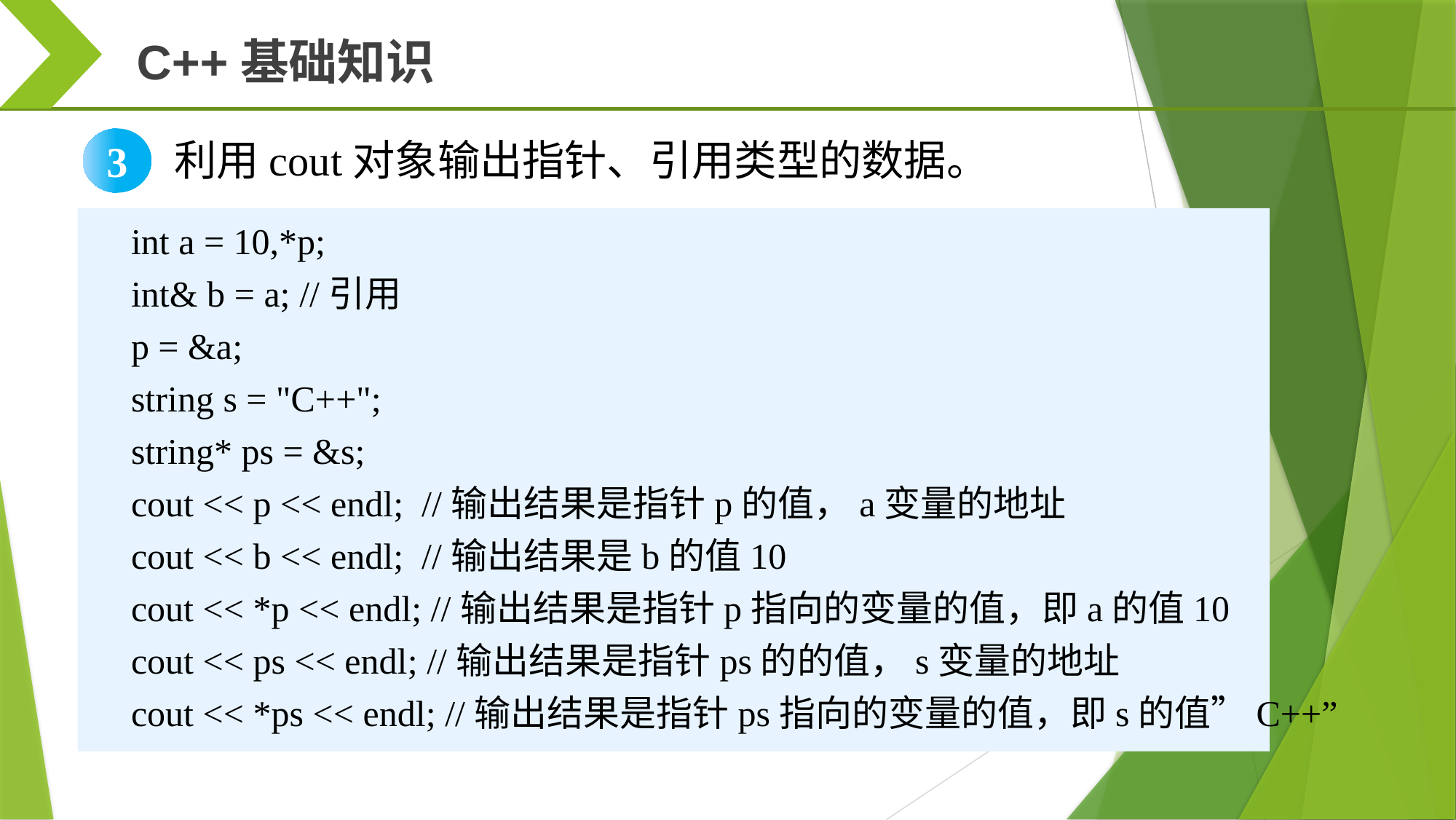

C++基础知识
利用cout对象输出指针、引用类型的数据。
3
int a = 10,*p;
int& b = a; //引用
p = &a;
string s = "C++";
string* ps = &s;
cout << p << endl;  //输出结果是指针p的值，a变量的地址
cout << b << endl;  //输出结果是b的值10
cout << *p << endl; //输出结果是指针p指向的变量的值，即a的值10
cout << ps << endl; //输出结果是指针ps的的值，s变量的地址
cout << *ps << endl; //输出结果是指针ps指向的变量的值，即s的值”C++”